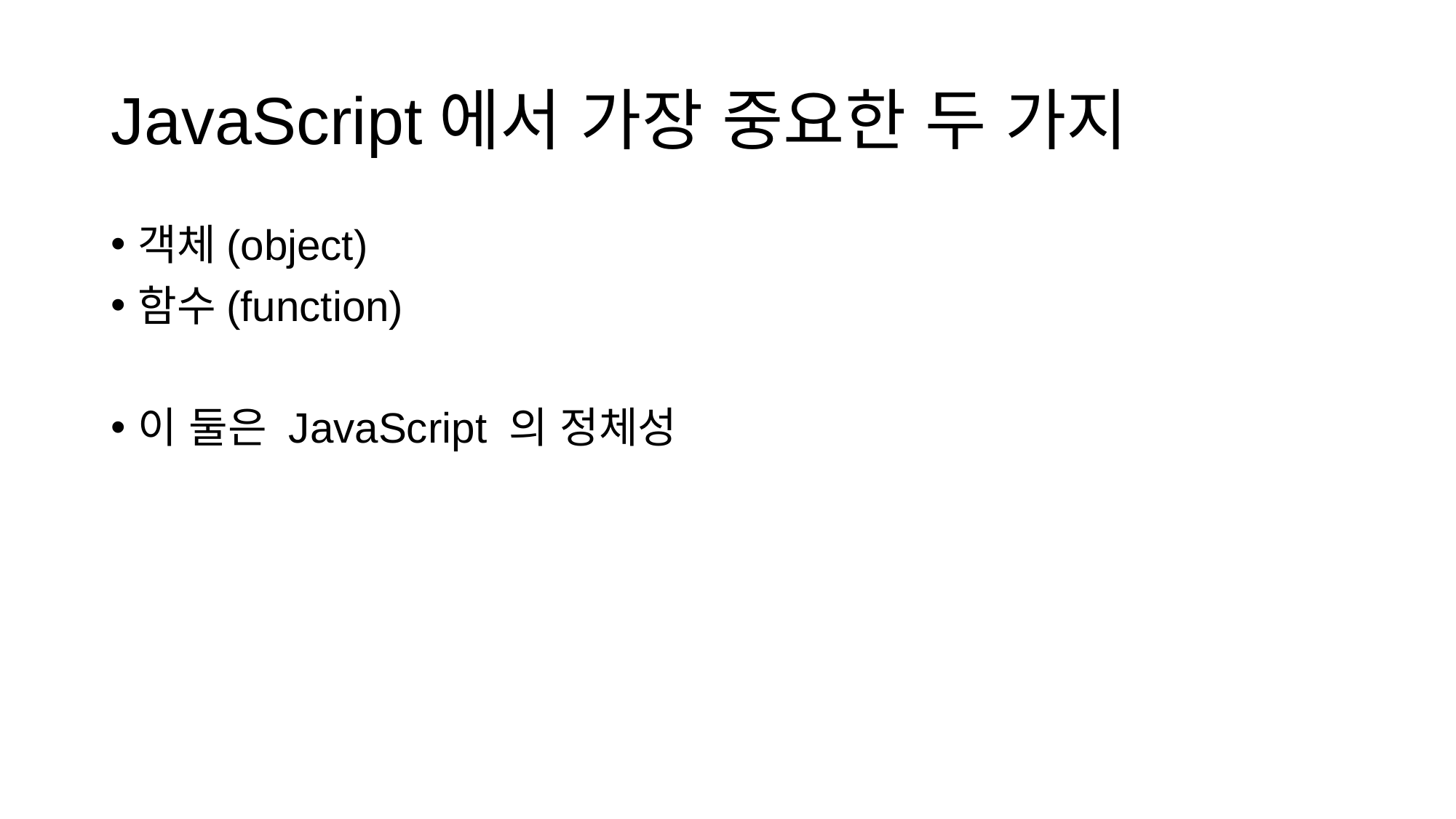

# JavaScript에서 가장 중요한 두 가지
객체(object)
함수(function)

이 둘은 JavaScript 의 정체성